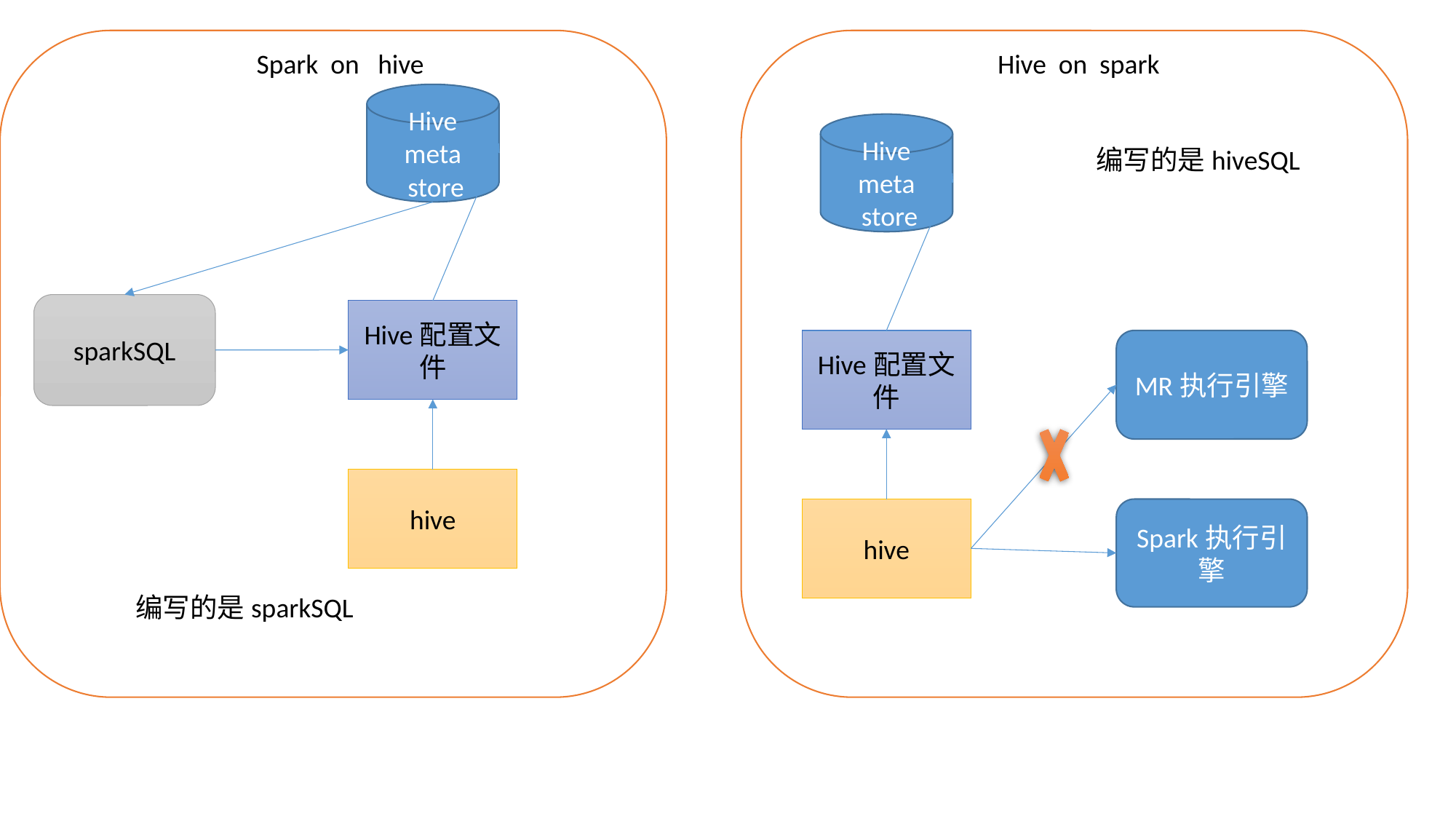

Spark  on   hive
Hive  on  spark
Hive meta
 store
Hive meta
 store
编写的是hiveSQL
sparkSQL
Hive配置文件
Hive配置文件
MR执行引擎

hive
hive
Spark执行引擎
编写的是sparkSQL